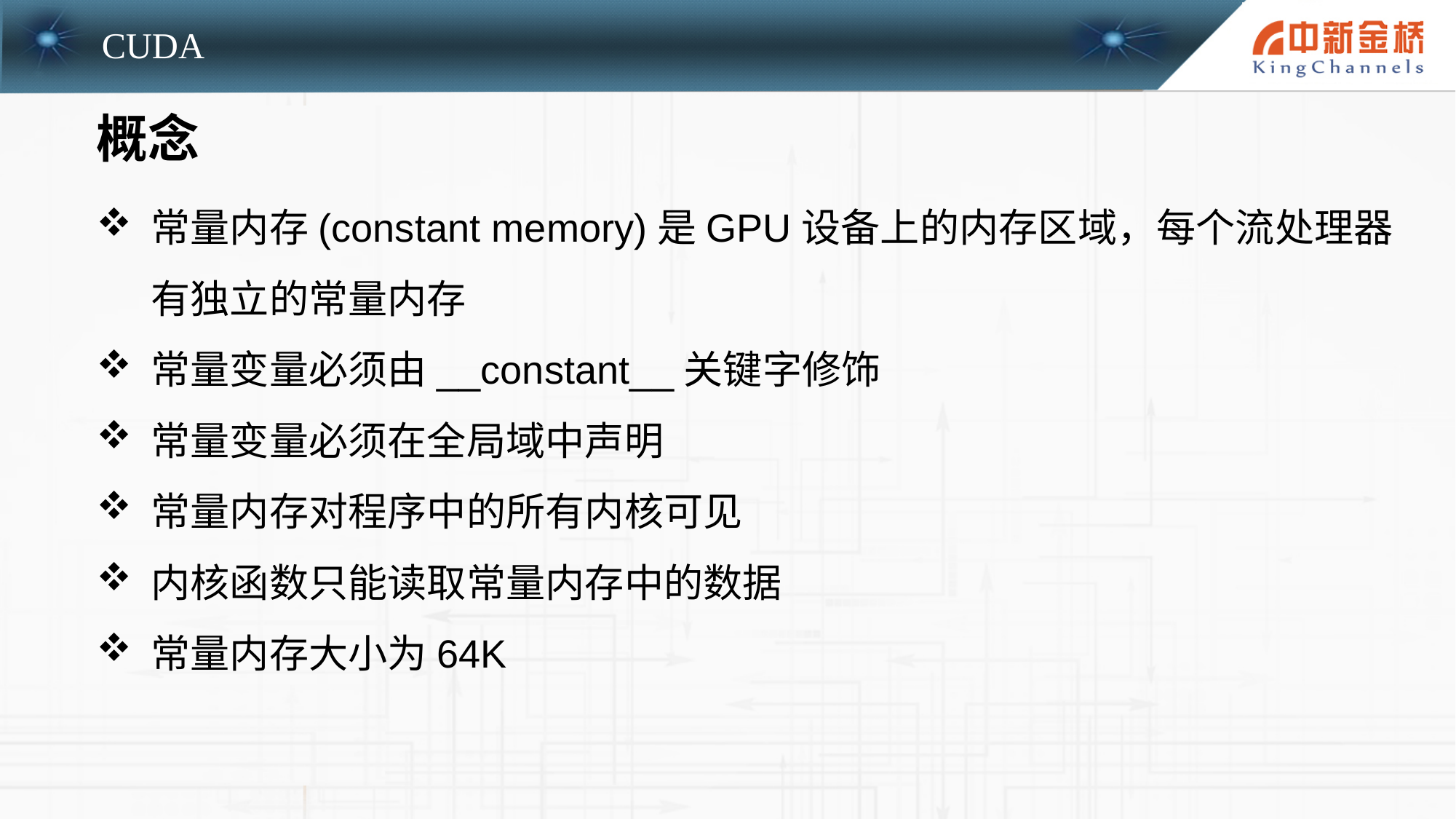

概念
常量内存(constant memory)是GPU设备上的内存区域，每个流处理器有独立的常量内存
常量变量必须由__constant__关键字修饰
常量变量必须在全局域中声明
常量内存对程序中的所有内核可见
内核函数只能读取常量内存中的数据
常量内存大小为64K